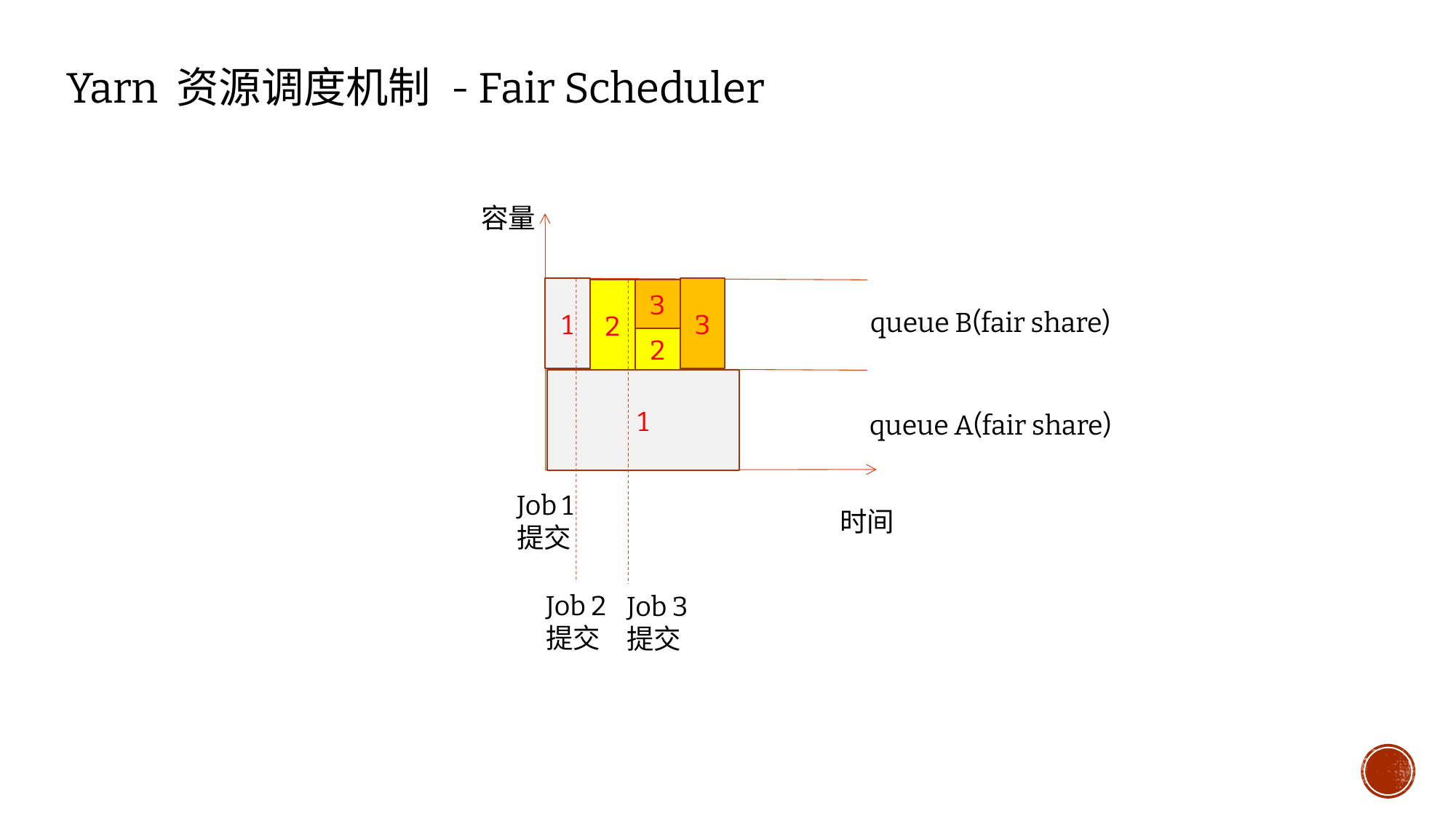

Yarn 资源调度机制 - Fair Scheduler
容量
1
3
2
3
queue B(fair share)
2
1
queue A(fair share)
Job 1
提交
时间
Job 2
提交
Job 3
提交